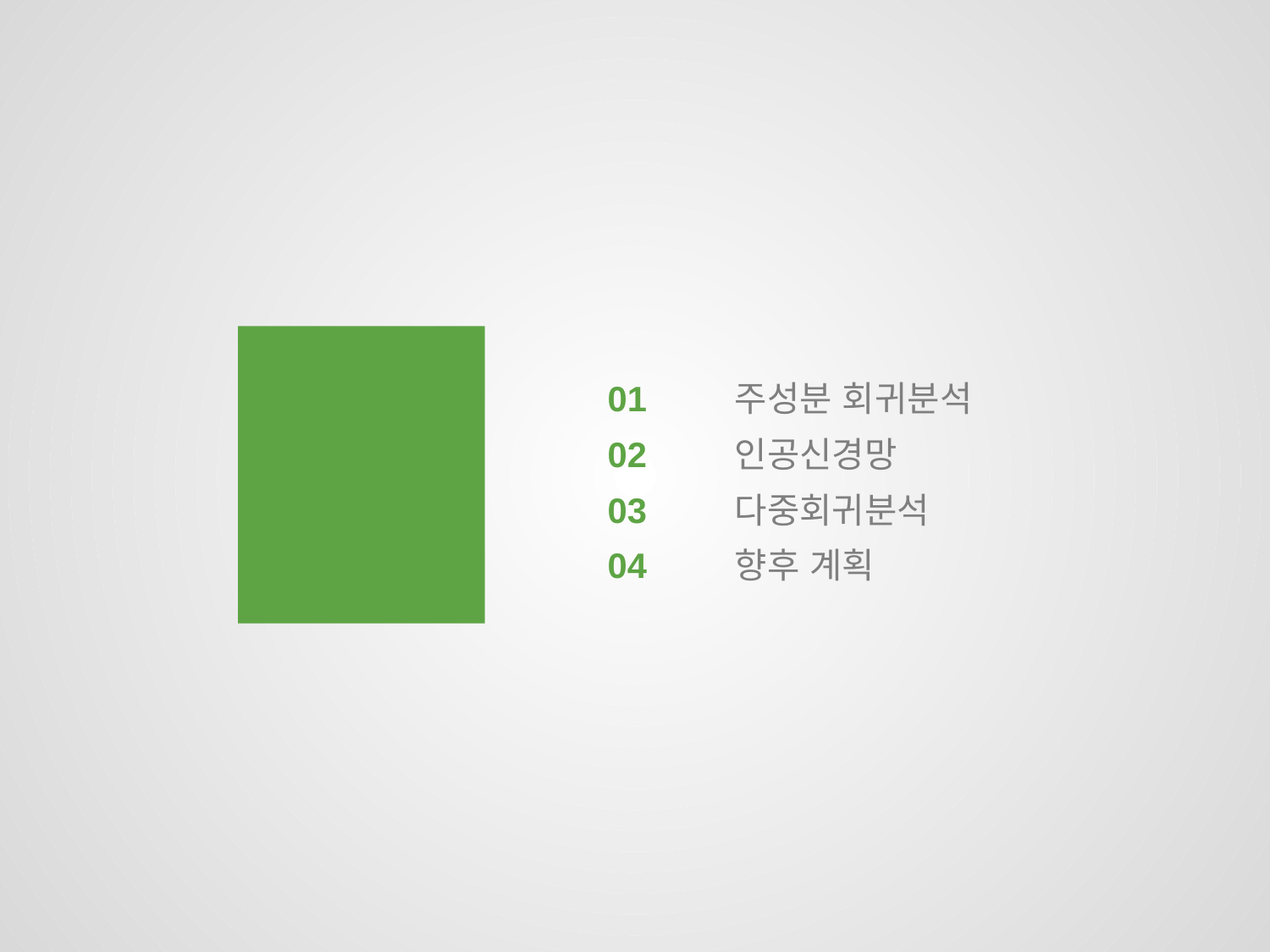

01 	주성분 회귀분석
02 	인공신경망
03 	다중회귀분석
04 	향후 계획